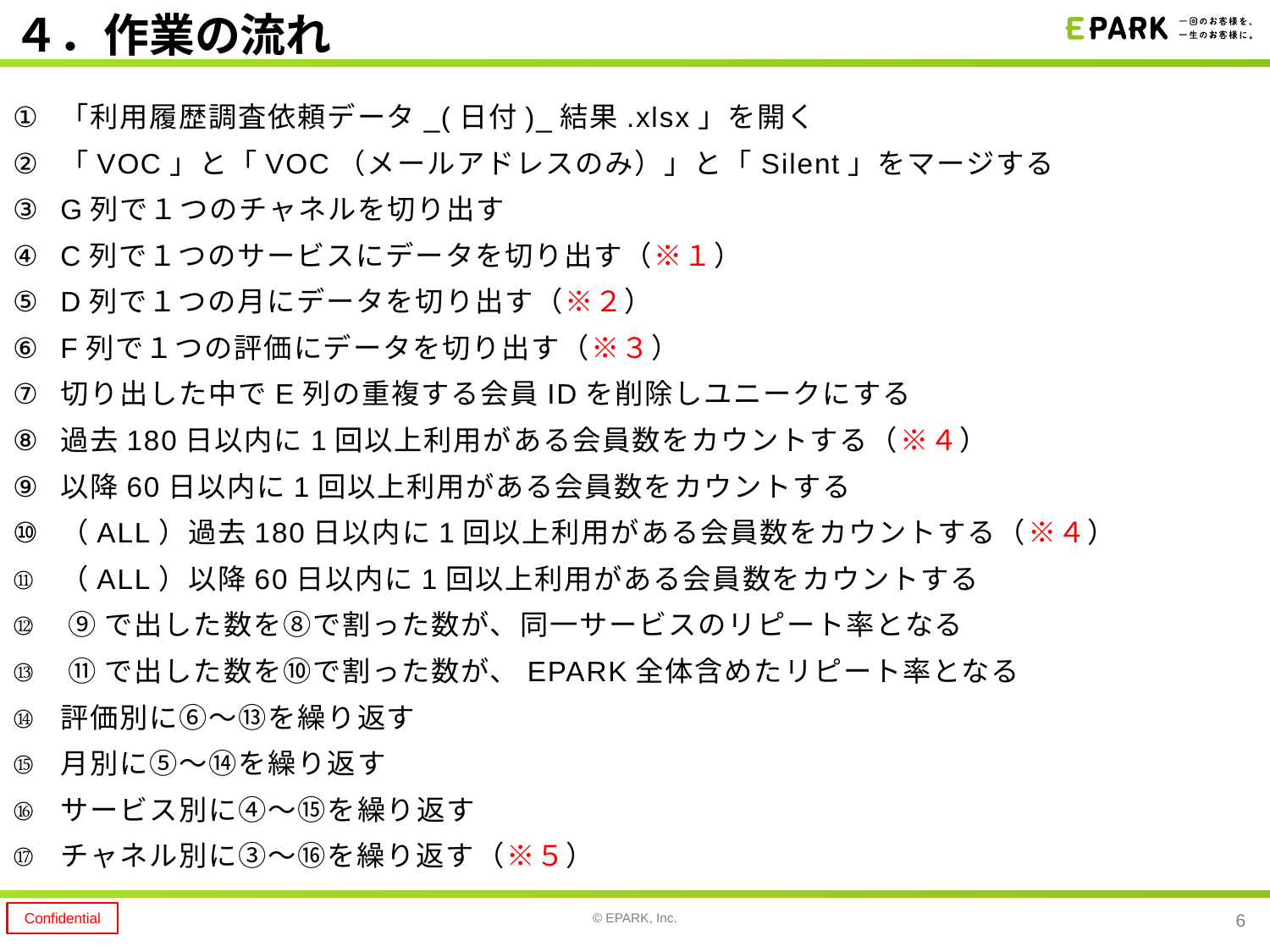

# ４．作業の流れ
「利用履歴調査依頼データ_(日付)_結果.xlsx」を開く
「VOC」と「VOC（メールアドレスのみ）」と「Silent」をマージする
G列で１つのチャネルを切り出す
C列で１つのサービスにデータを切り出す（※１）
D列で１つの月にデータを切り出す（※２）
F列で１つの評価にデータを切り出す（※３）
切り出した中でE列の重複する会員IDを削除しユニークにする
過去180日以内に1回以上利用がある会員数をカウントする（※４）
以降60日以内に1回以上利用がある会員数をカウントする
（ALL）過去180日以内に1回以上利用がある会員数をカウントする（※４）
（ALL）以降60日以内に1回以上利用がある会員数をカウントする
 ⑨で出した数を⑧で割った数が、同一サービスのリピート率となる
 ⑪で出した数を⑩で割った数が、EPARK全体含めたリピート率となる
評価別に⑥～⑬を繰り返す
月別に⑤～⑭を繰り返す
サービス別に④～⑮を繰り返す
チャネル別に③～⑯を繰り返す（※５）